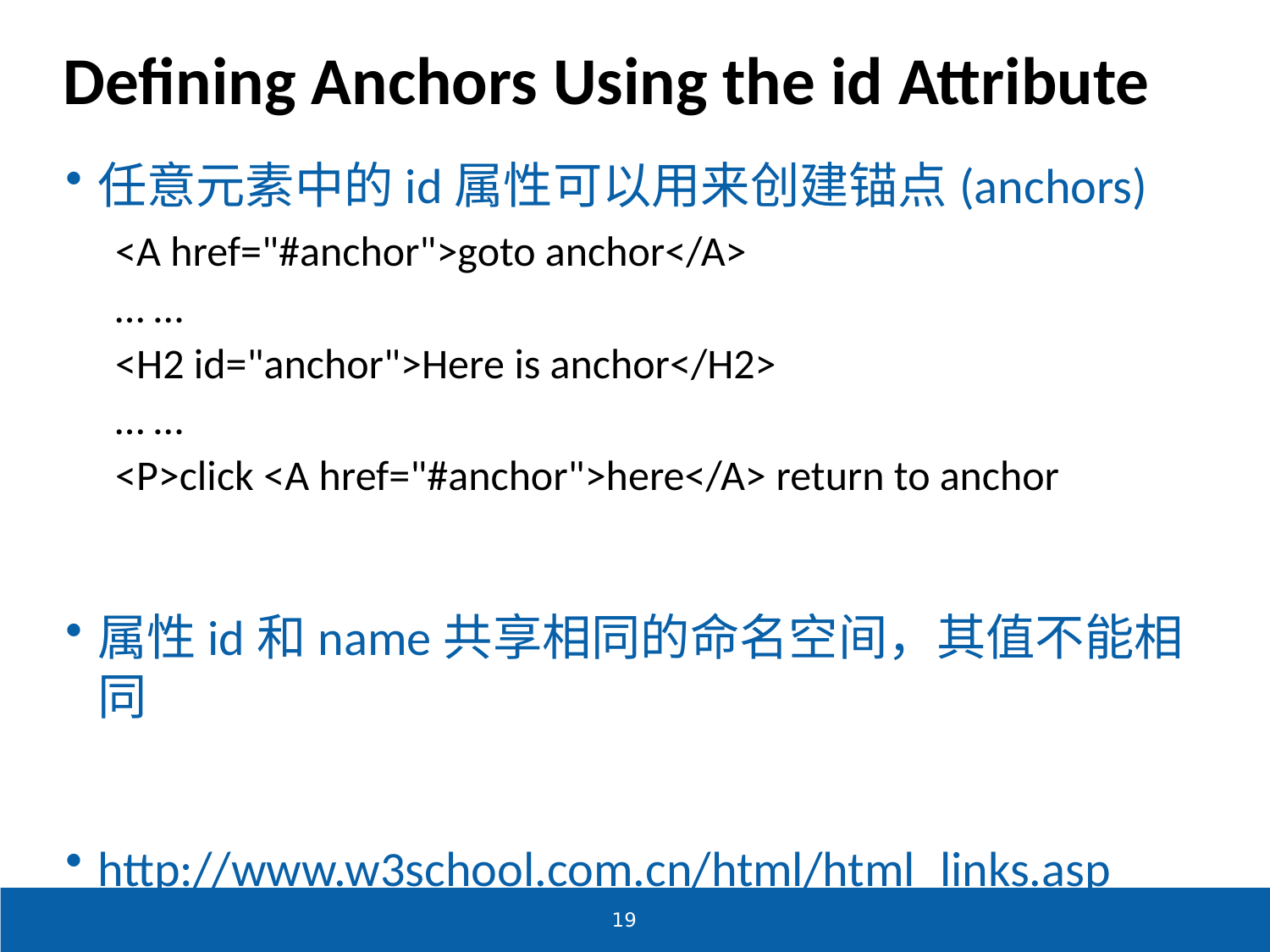

# Defining Anchors Using the id Attribute
任意元素中的id属性可以用来创建锚点(anchors)
<A href="#anchor">goto anchor</A>
… …
<H2 id="anchor">Here is anchor</H2>
… …
<P>click <A href="#anchor">here</A> return to anchor

属性id和name共享相同的命名空间，其值不能相同

http://www.w3school.com.cn/html/html_links.asp
19